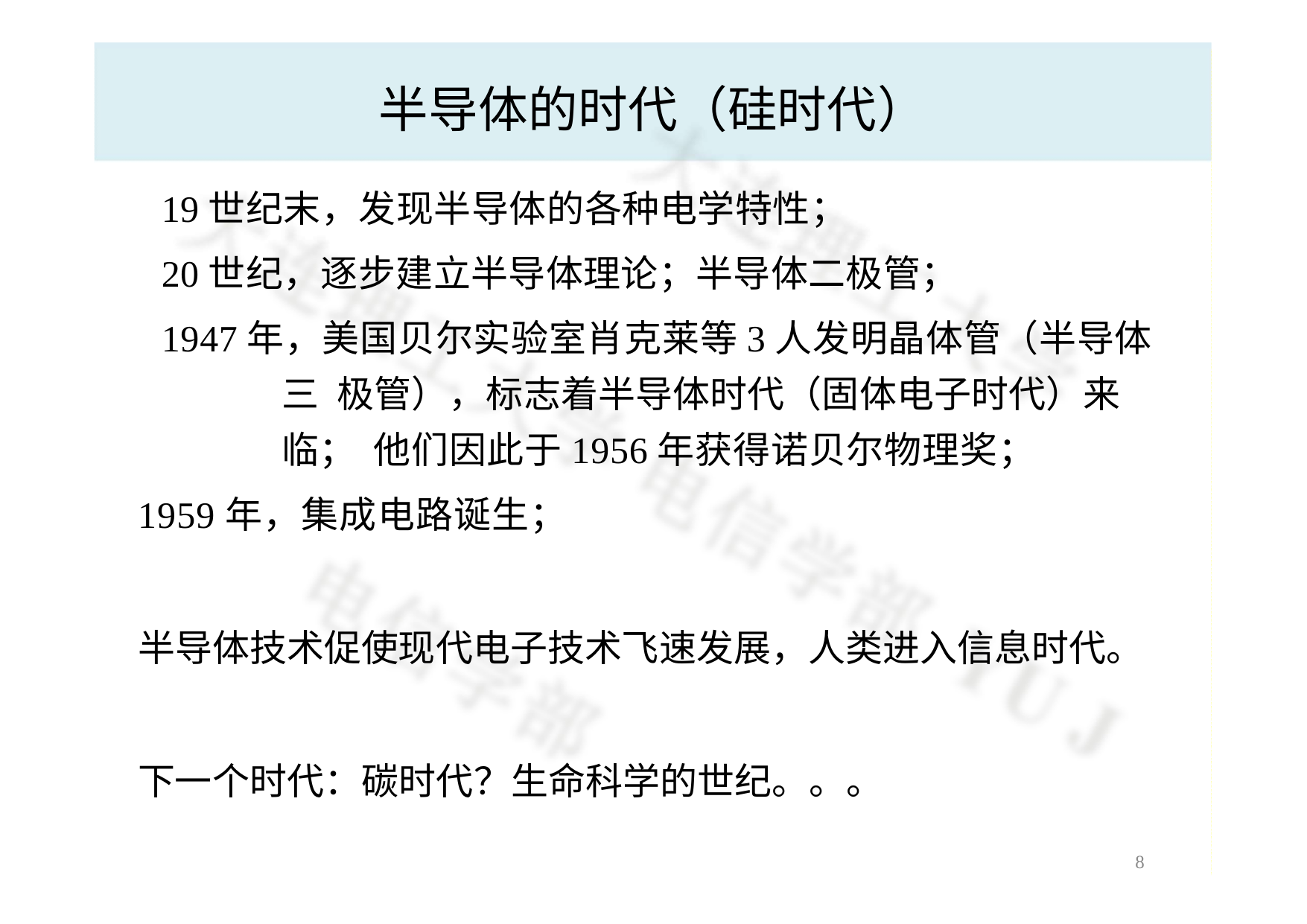

# 半导体的时代（硅时代）
19世纪末，发现半导体的各种电学特性；
20世纪，逐步建立半导体理论；半导体二极管；
1947年，美国贝尔实验室肖克莱等3人发明晶体管（半导体三  极管），标志着半导体时代（固体电子时代）来临；  他们因此于1956年获得诺贝尔物理奖；
1959年，集成电路诞生；

半导体技术促使现代电子技术飞速发展，人类进入信息时代。

下一个时代：碳时代？生命科学的世纪。。。
8